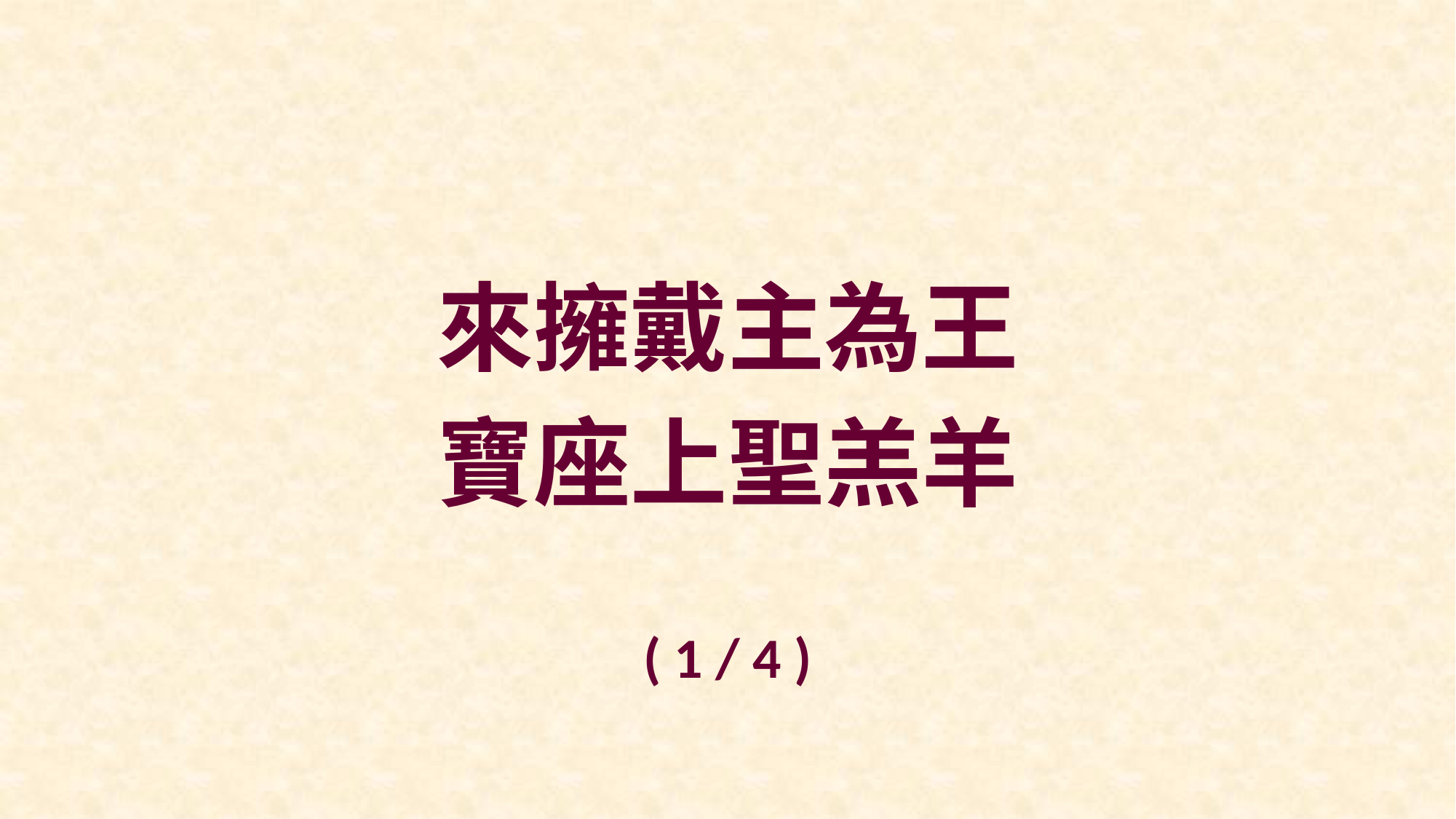

來擁戴主為王
寶座上聖羔羊
( 1 / 4 )